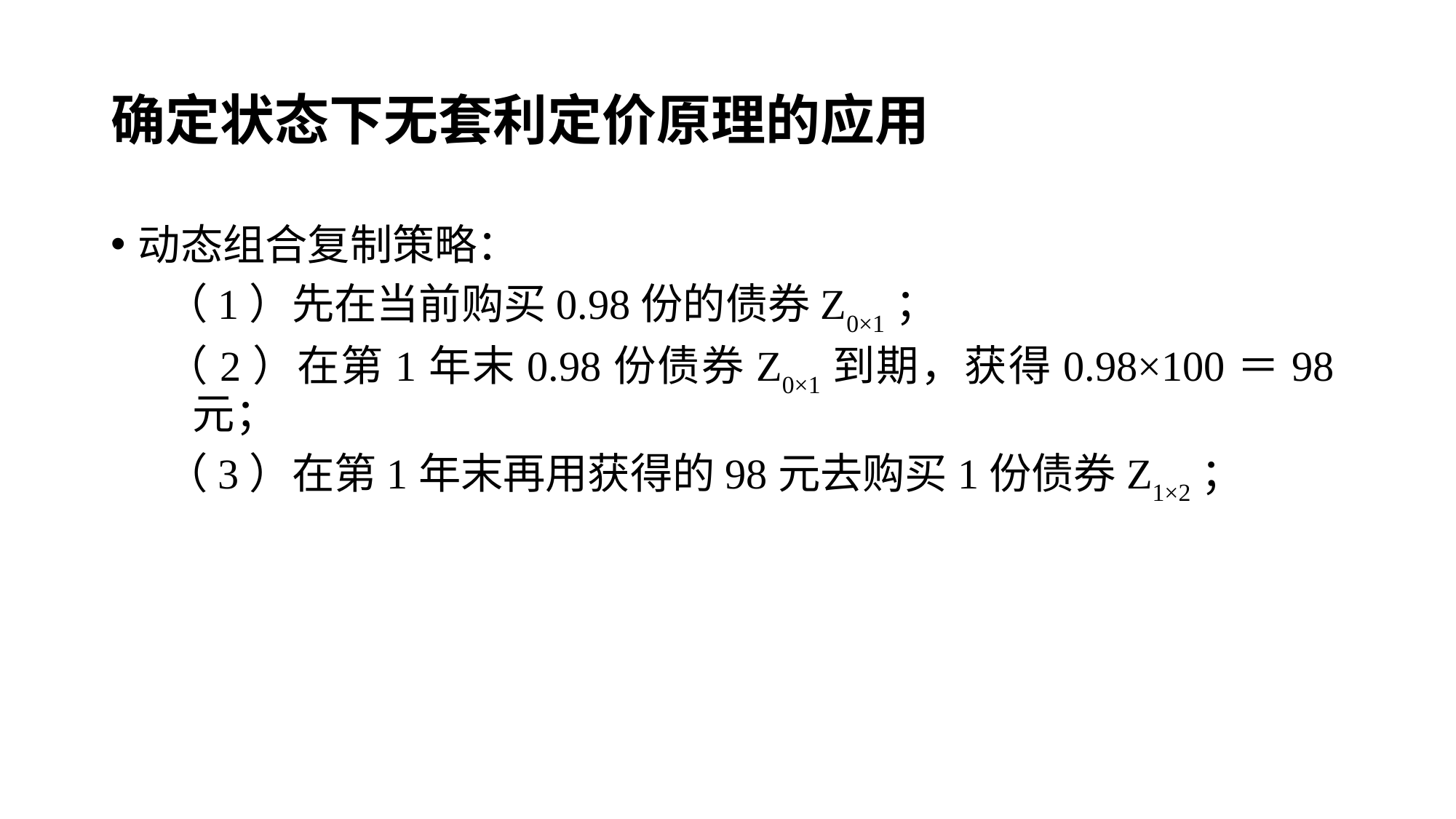

确定状态下无套利定价原理的应用
动态组合复制策略：
（1）先在当前购买0.98份的债券Z0×1；
（2）在第1年末0.98份债券Z0×1到期，获得0.98×100＝98元；
（3）在第1年末再用获得的98元去购买1份债券Z1×2；